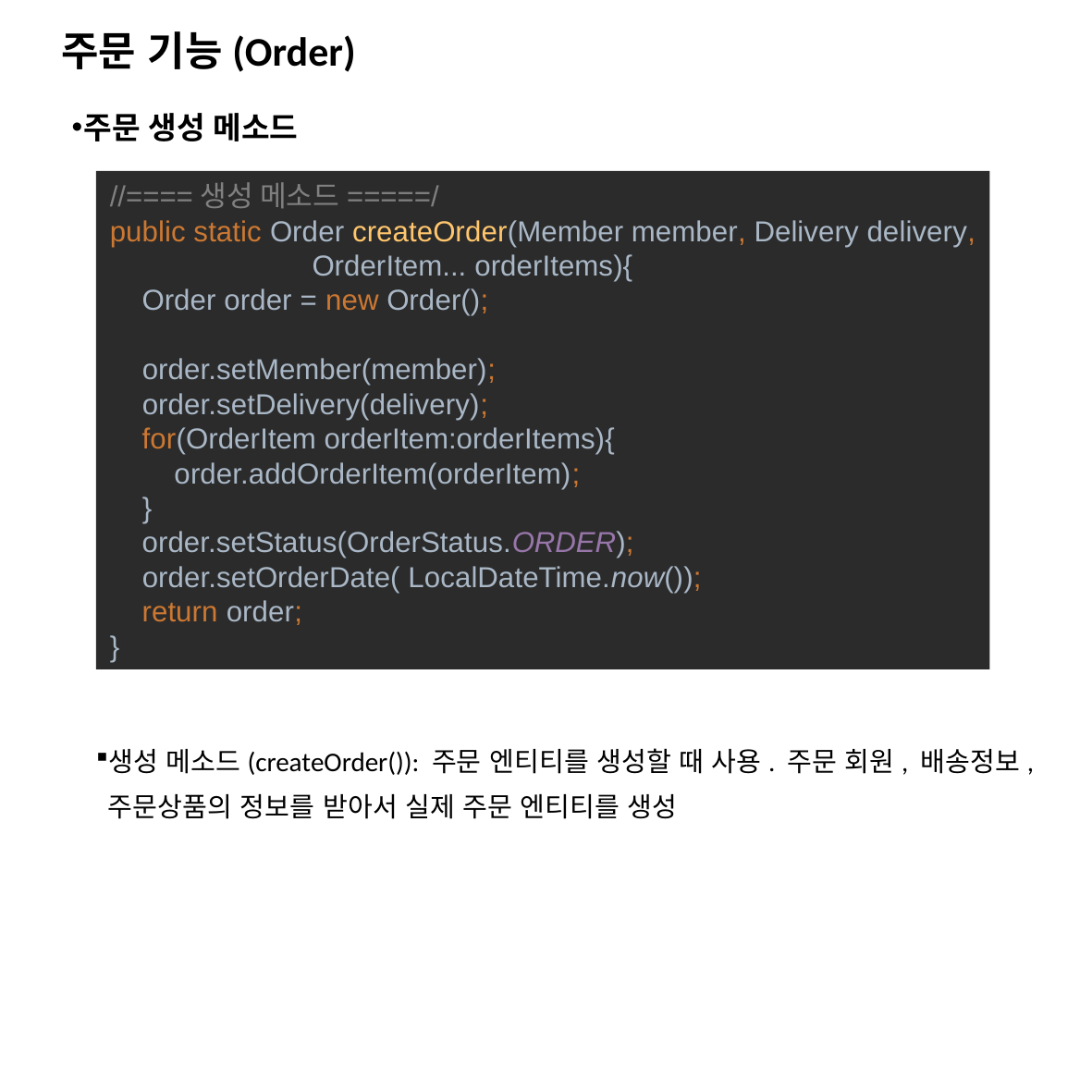

# 주문 기능(Order)
주문 생성 메소드

생성 메소드(createOrder()): 주문 엔티티를 생성할 때 사용. 주문 회원, 배송정보, 주문상품의 정보를 받아서 실제 주문 엔티티를 생성
//====생성 메소드=====/
public static Order createOrder(Member member, Delivery delivery,
                         OrderItem... orderItems){
    Order order = new Order();
    order.setMember(member);
    order.setDelivery(delivery);
    for(OrderItem orderItem:orderItems){
        order.addOrderItem(orderItem);
    }
    order.setStatus(OrderStatus.ORDER);
    order.setOrderDate( LocalDateTime.now());
    return order;
}